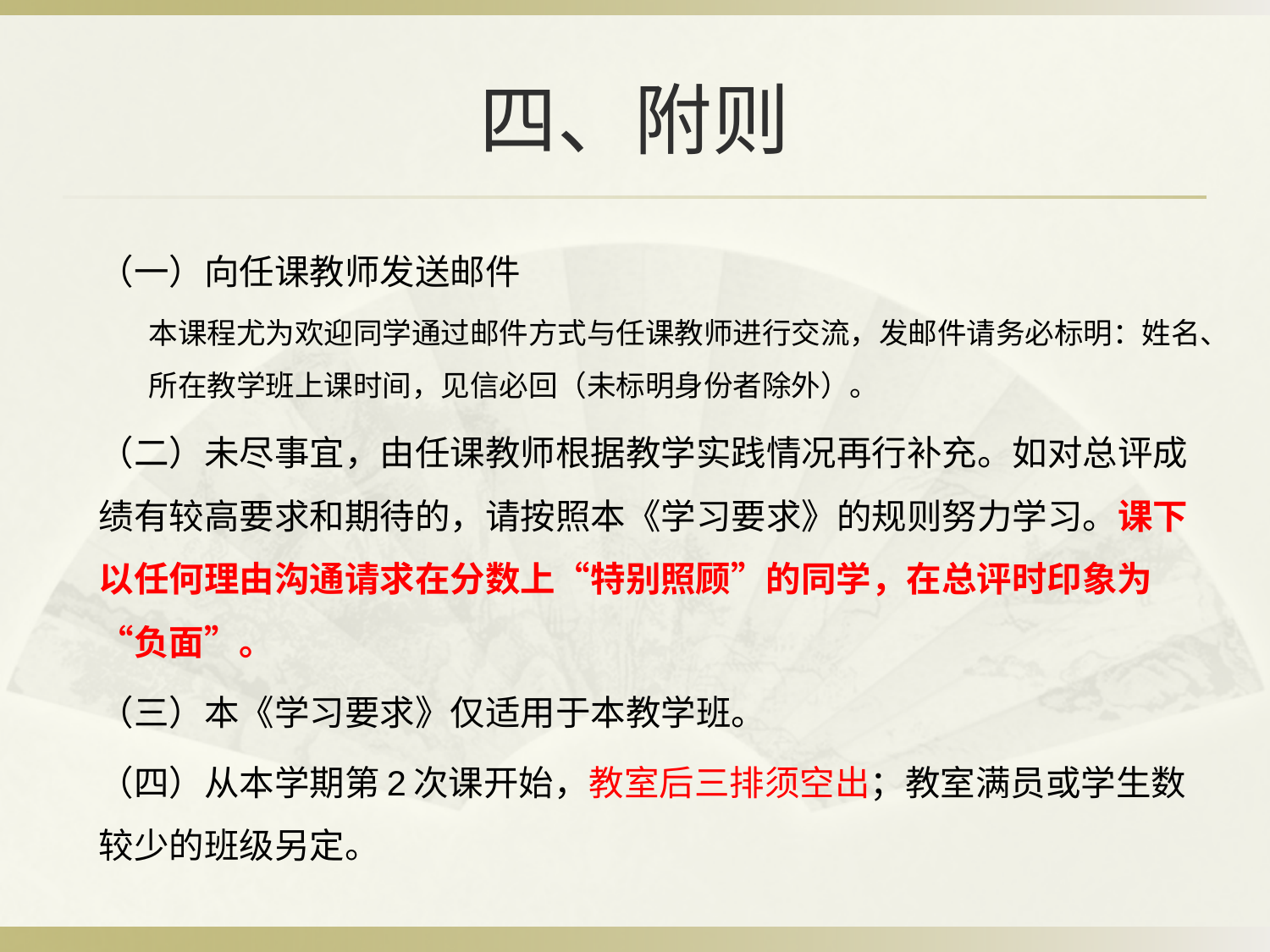

# 四、附则
（一）向任课教师发送邮件
本课程尤为欢迎同学通过邮件方式与任课教师进行交流，发邮件请务必标明：姓名、所在教学班上课时间，见信必回（未标明身份者除外）。
（二）未尽事宜，由任课教师根据教学实践情况再行补充。如对总评成绩有较高要求和期待的，请按照本《学习要求》的规则努力学习。课下以任何理由沟通请求在分数上“特别照顾”的同学，在总评时印象为“负面”。
（三）本《学习要求》仅适用于本教学班。
（四）从本学期第2次课开始，教室后三排须空出；教室满员或学生数较少的班级另定。